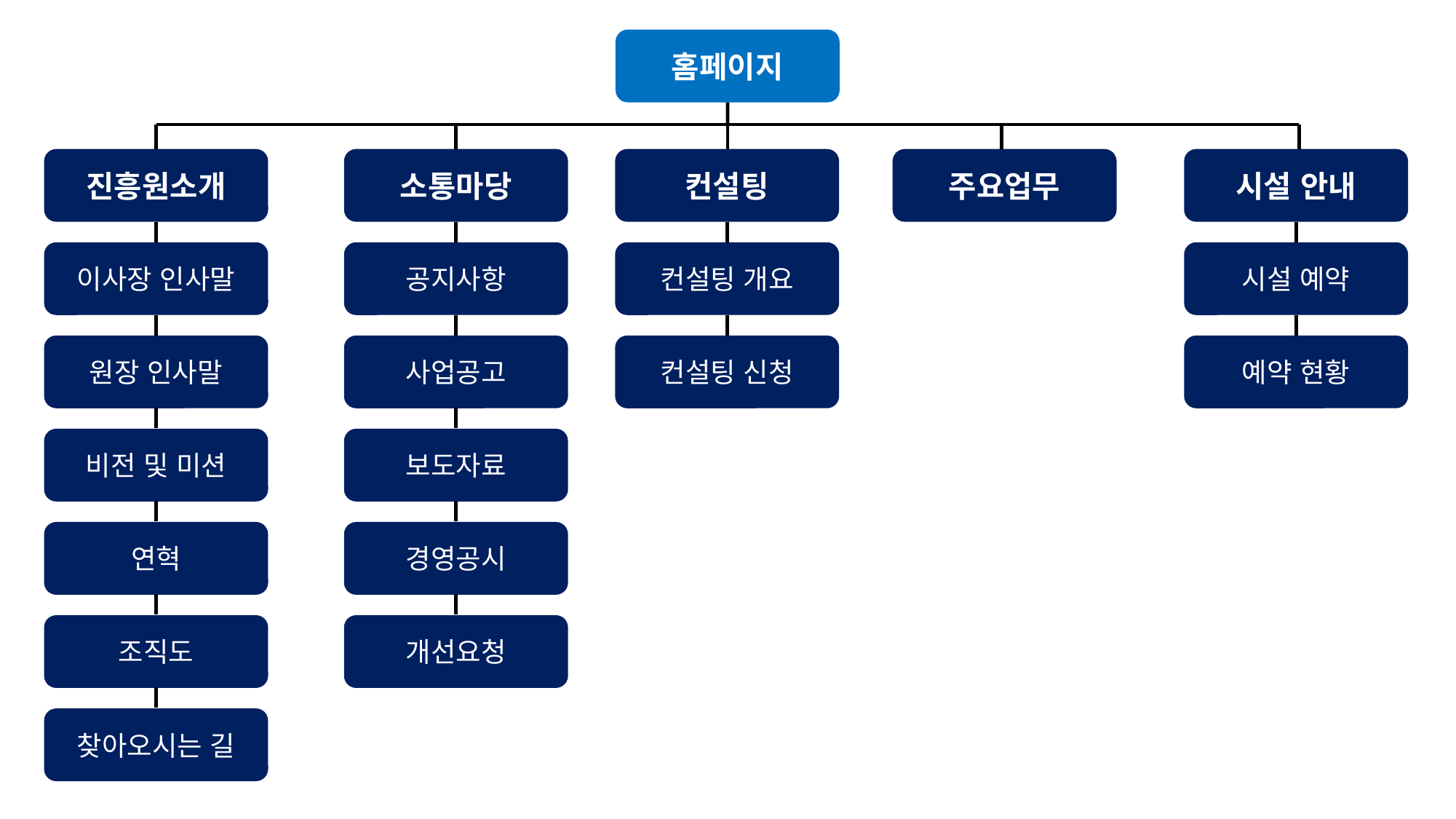

홈페이지
진흥원소개
소통마당
컨설팅
주요업무
시설 안내
이사장 인사말
공지사항
컨설팅 개요
시설 예약
원장 인사말
사업공고
컨설팅 신청
예약 현황
비전 및 미션
보도자료
연혁
경영공시
조직도
개선요청
찾아오시는 길